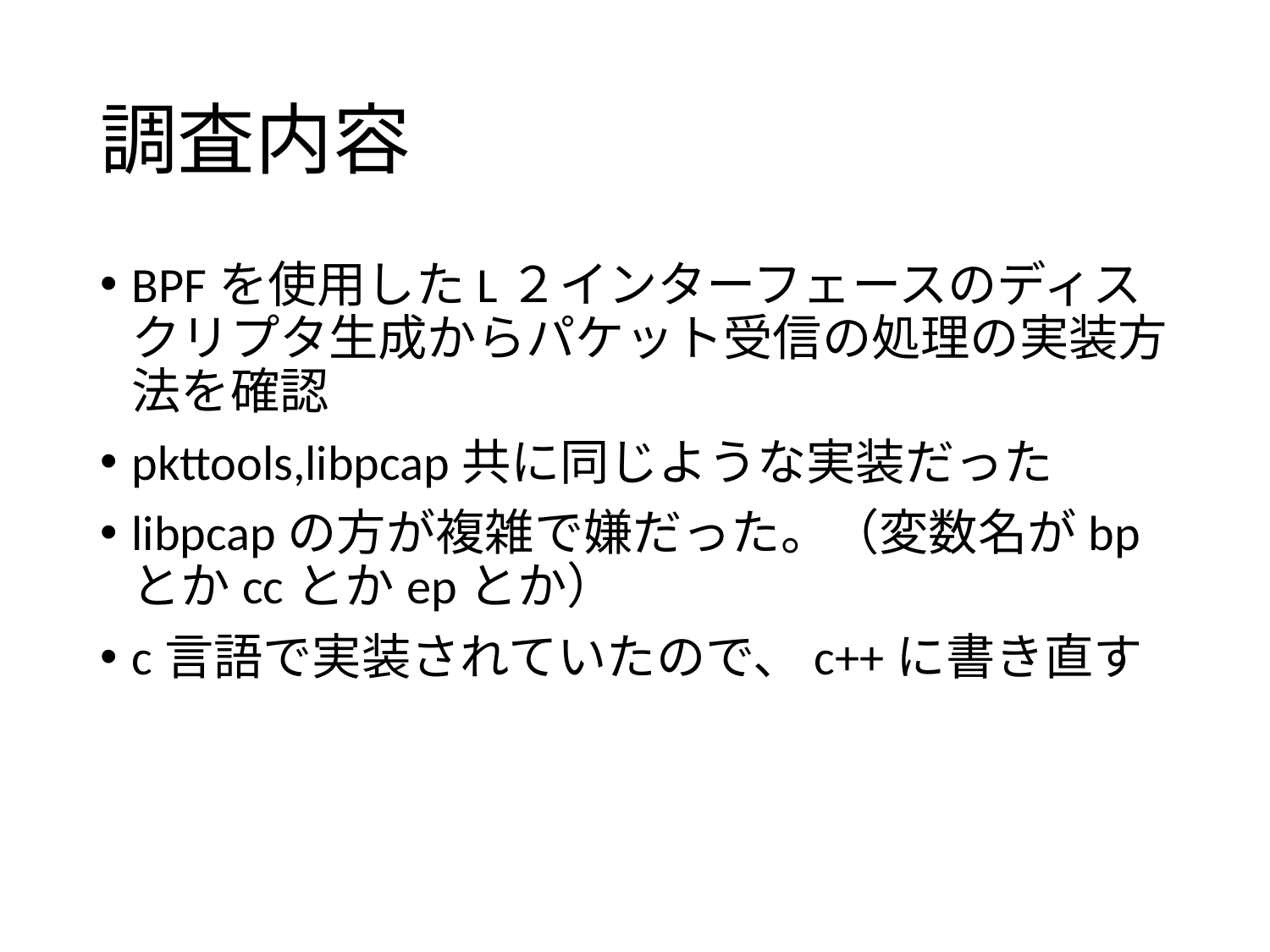

# 調査内容
BPFを使用したL２インターフェースのディスクリプタ生成からパケット受信の処理の実装方法を確認
pkttools,libpcap共に同じような実装だった
libpcapの方が複雑で嫌だった。（変数名がbpとかccとかepとか）
c言語で実装されていたので、c++に書き直す